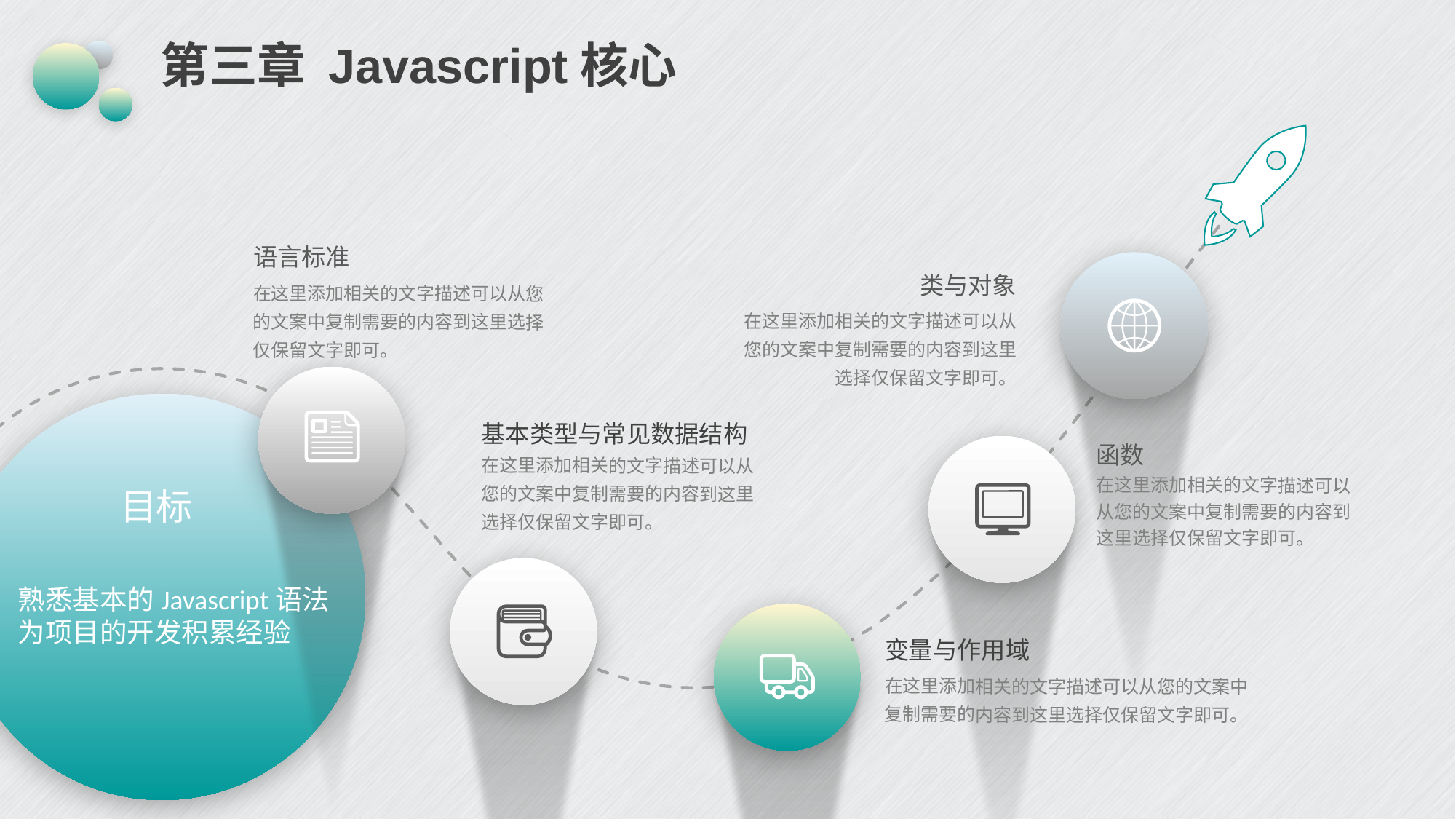

# 第三章 Javascript核心

语言标准
在这里添加相关的文字描述可以从您的文案中复制需要的内容到这里选择仅保留文字即可。

类与对象
在这里添加相关的文字描述可以从您的文案中复制需要的内容到这里选择仅保留文字即可。

基本类型与常见数据结构
在这里添加相关的文字描述可以从您的文案中复制需要的内容到这里选择仅保留文字即可。

函数
在这里添加相关的文字描述可以从您的文案中复制需要的内容到这里选择仅保留文字即可。
目标

熟悉基本的Javascript语法
为项目的开发积累经验

变量与作用域
在这里添加相关的文字描述可以从您的文案中复制需要的内容到这里选择仅保留文字即可。